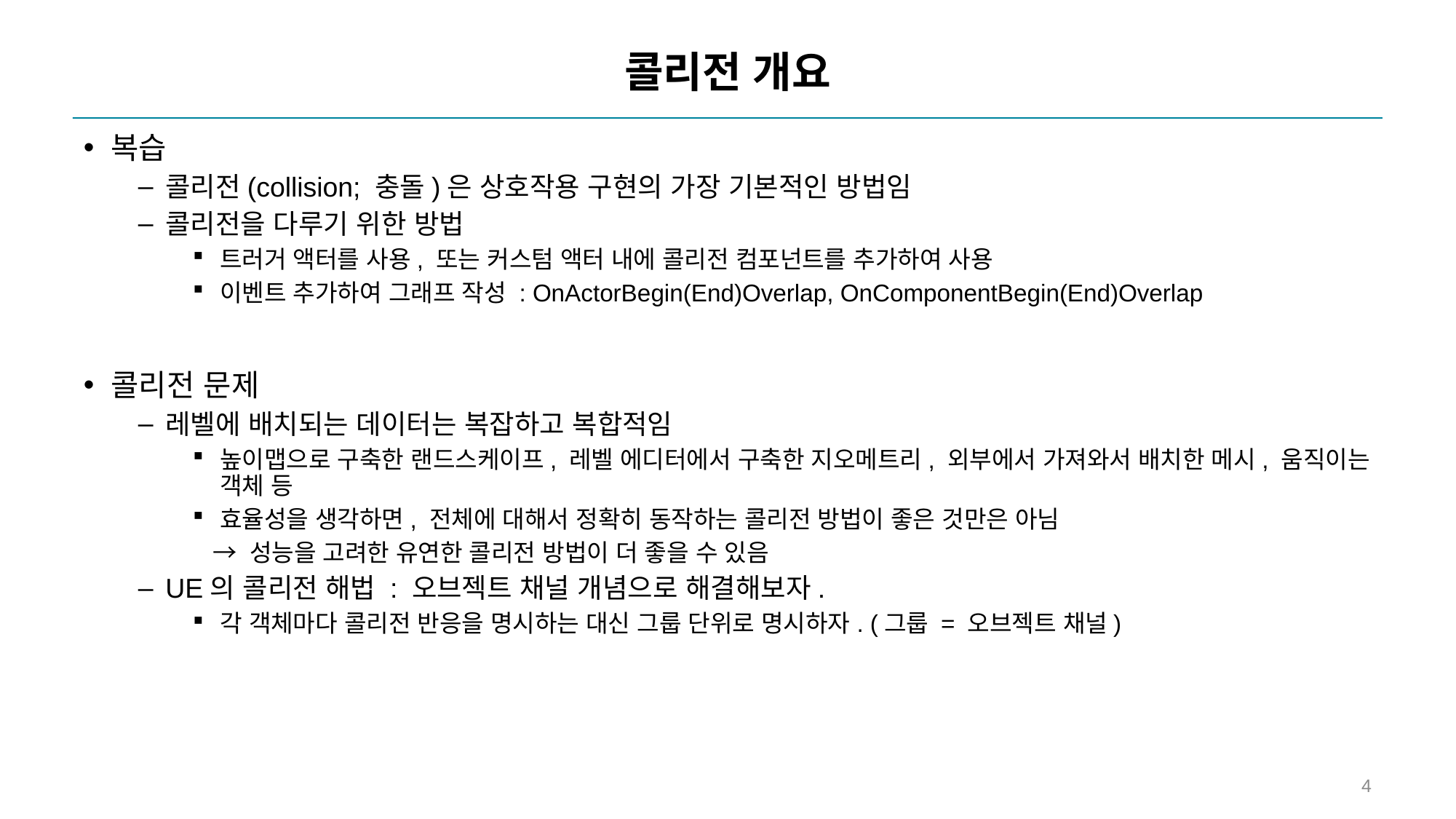

# 콜리전 개요
복습
콜리전(collision; 충돌)은 상호작용 구현의 가장 기본적인 방법임
콜리전을 다루기 위한 방법
트러거 액터를 사용, 또는 커스텀 액터 내에 콜리전 컴포넌트를 추가하여 사용
이벤트 추가하여 그래프 작성 : OnActorBegin(End)Overlap, OnComponentBegin(End)Overlap

콜리전 문제
레벨에 배치되는 데이터는 복잡하고 복합적임
높이맵으로 구축한 랜드스케이프, 레벨 에디터에서 구축한 지오메트리, 외부에서 가져와서 배치한 메시, 움직이는 객체 등
효율성을 생각하면, 전체에 대해서 정확히 동작하는 콜리전 방법이 좋은 것만은 아님
   → 성능을 고려한 유연한 콜리전 방법이 더 좋을 수 있음
UE의 콜리전 해법 : 오브젝트 채널 개념으로 해결해보자.
각 객체마다 콜리전 반응을 명시하는 대신 그룹 단위로 명시하자. (그룹 = 오브젝트 채널)

4